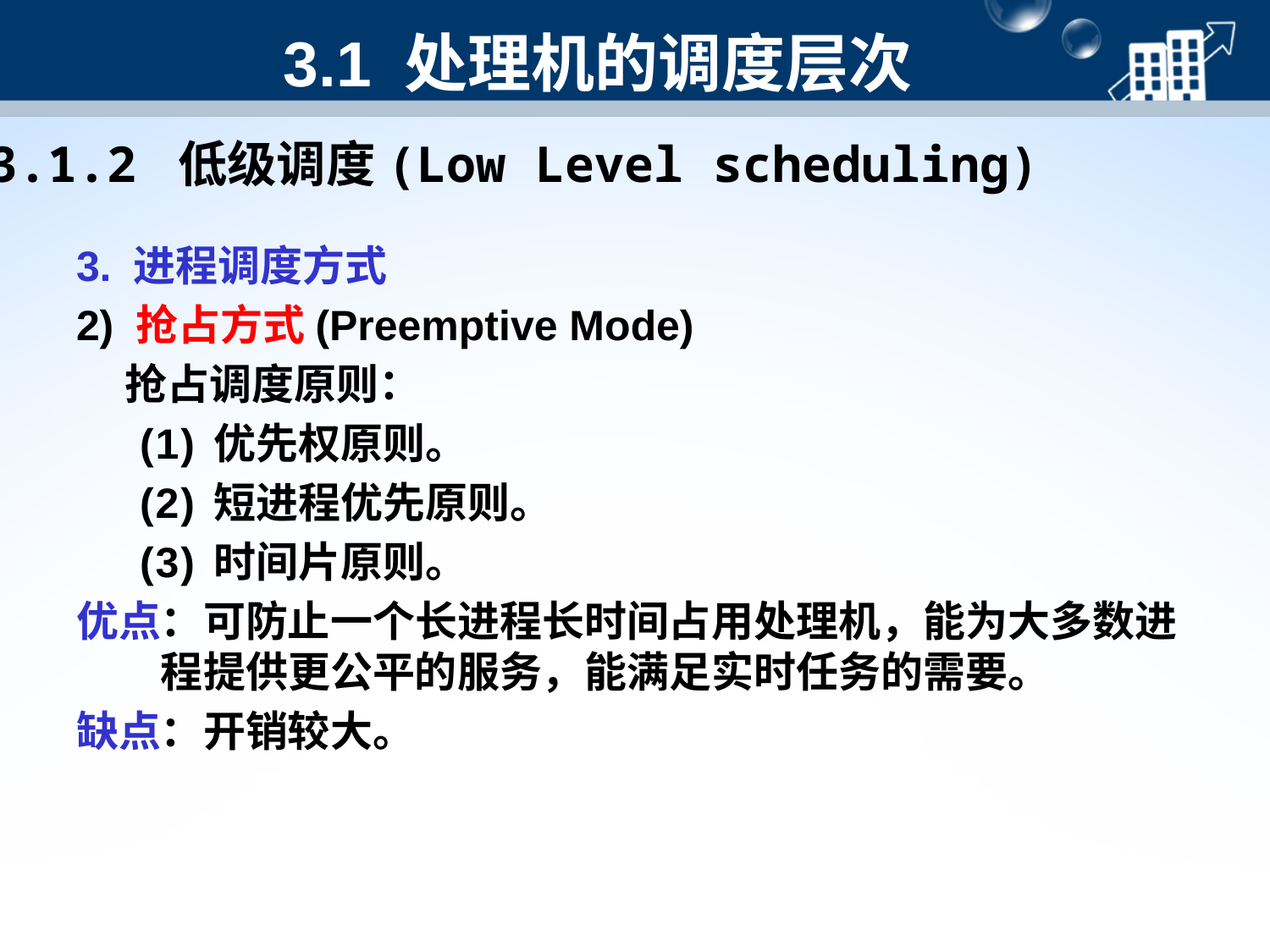

# 3.1 处理机的调度层次
3.1.2 低级调度(Low Level scheduling)
3. 进程调度方式
2) 抢占方式(Preemptive Mode)
    抢占调度原则：
优先权原则。
短进程优先原则。
时间片原则。
优点：可防止一个长进程长时间占用处理机，能为大多数进程提供更公平的服务，能满足实时任务的需要。
缺点：开销较大。